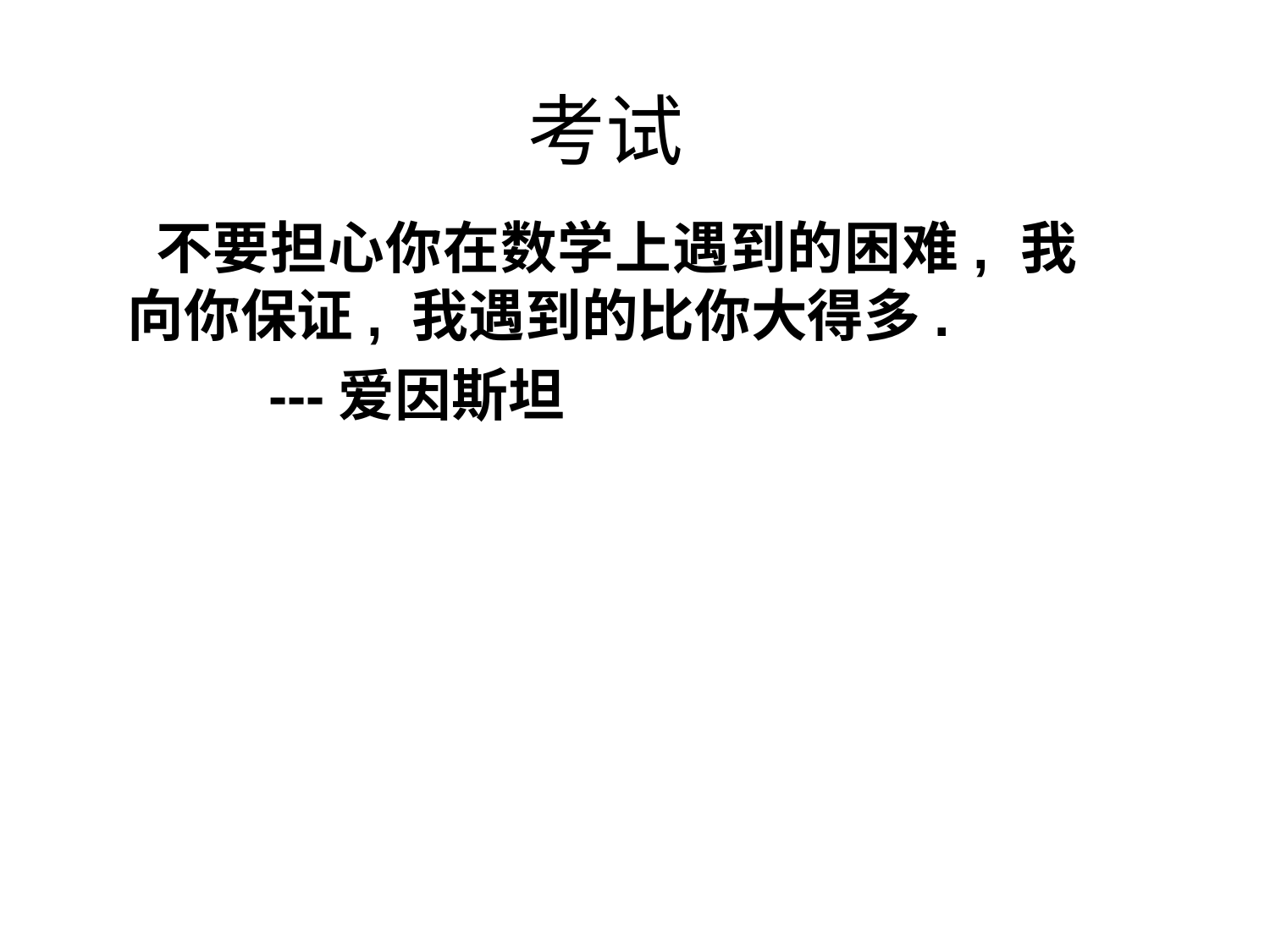

# 考试
 不要担心你在数学上遇到的困难, 我向你保证, 我遇到的比你大得多.
         ---爱因斯坦